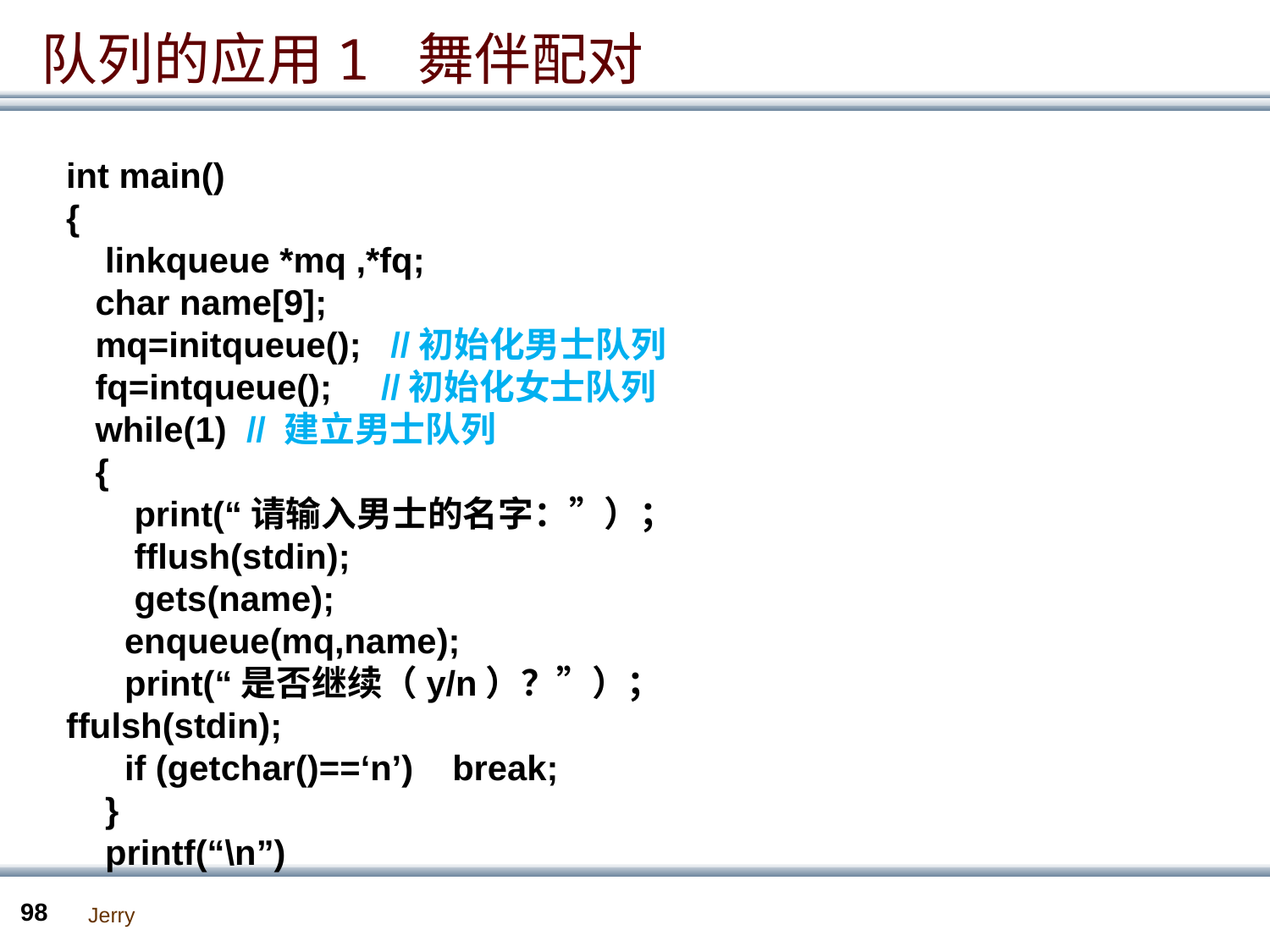

队列的应用1 舞伴配对
int main()
{
    linkqueue *mq ,*fq;
   char name[9];
   mq=initqueue();   //初始化男士队列
   fq=intqueue();     //初始化女士队列
   while(1)  // 建立男士队列
   {
       print(“请输入男士的名字：”）；
       fflush(stdin);
       gets(name);
      enqueue(mq,name);
      print(“是否继续（y/n）？”）；     ffulsh(stdin);
      if (getchar()==‘n’)    break;
    }
    printf(“\n”)